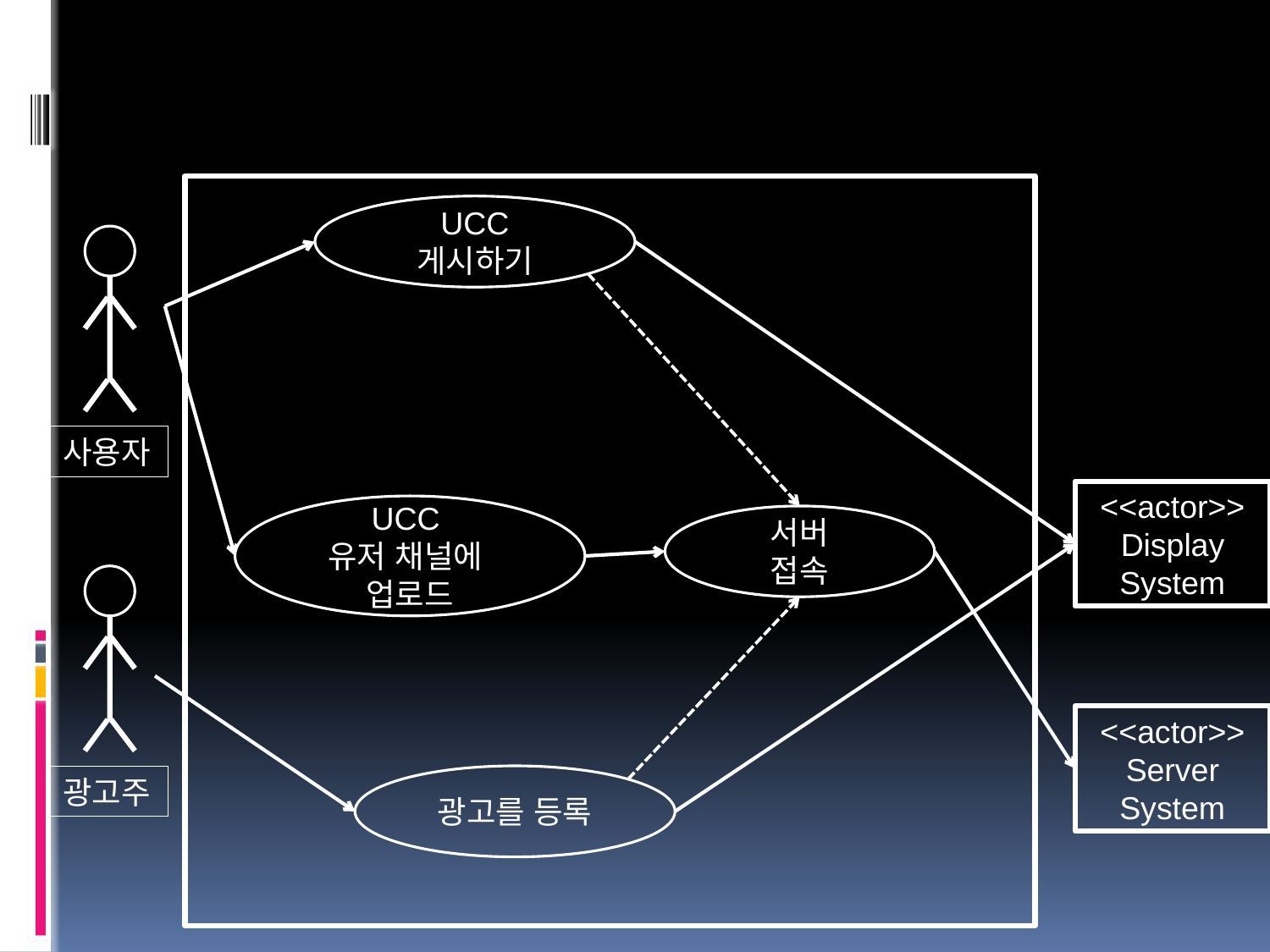

UCC 게시하기

사용자
<<actor>>
Display
System
UCC
유저 채널에
업로드
서버
접속

<<actor>>
Server
System
광고를 등록
광고주